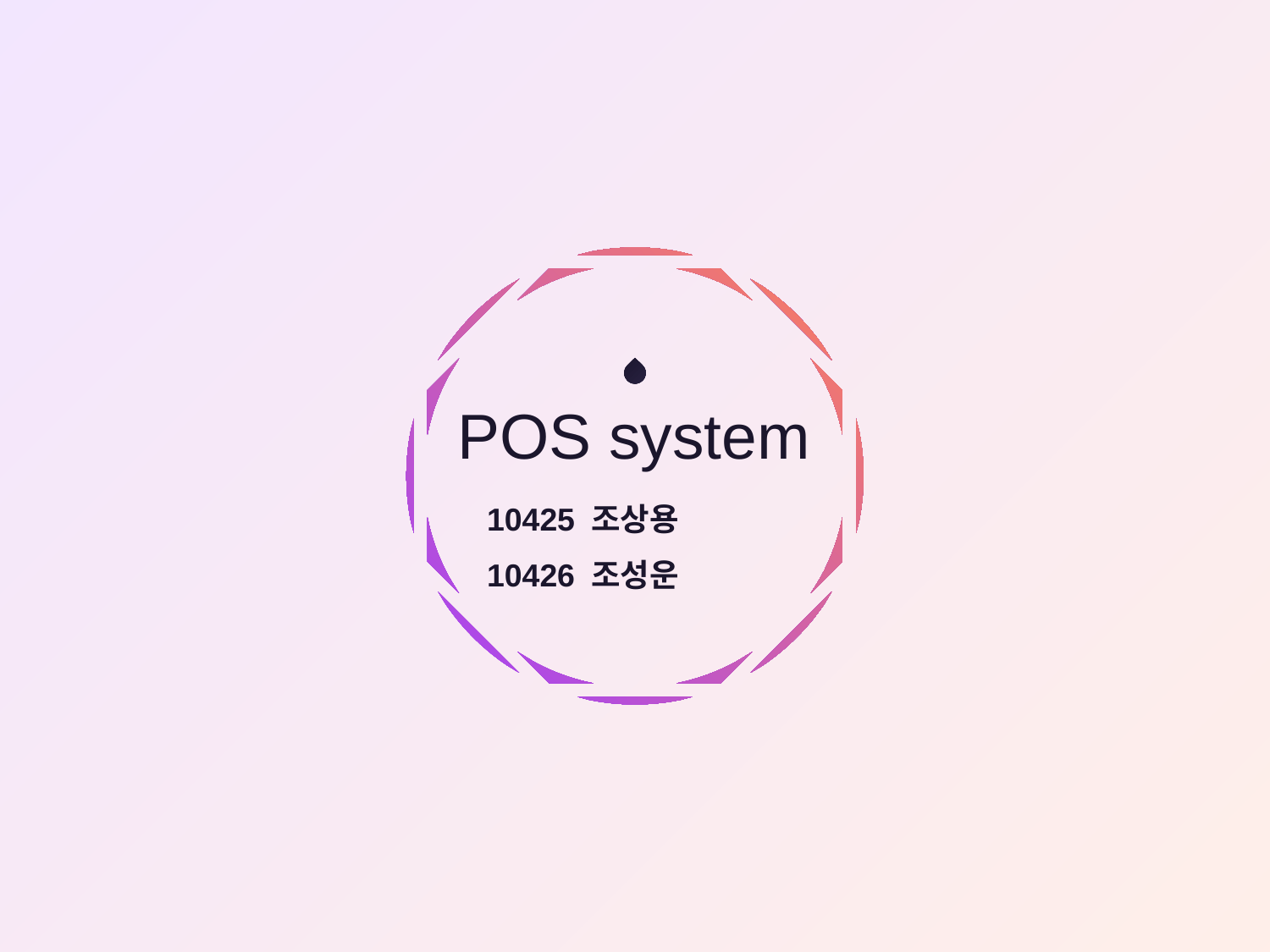

# POS system

10425 조상용
10426 조성운